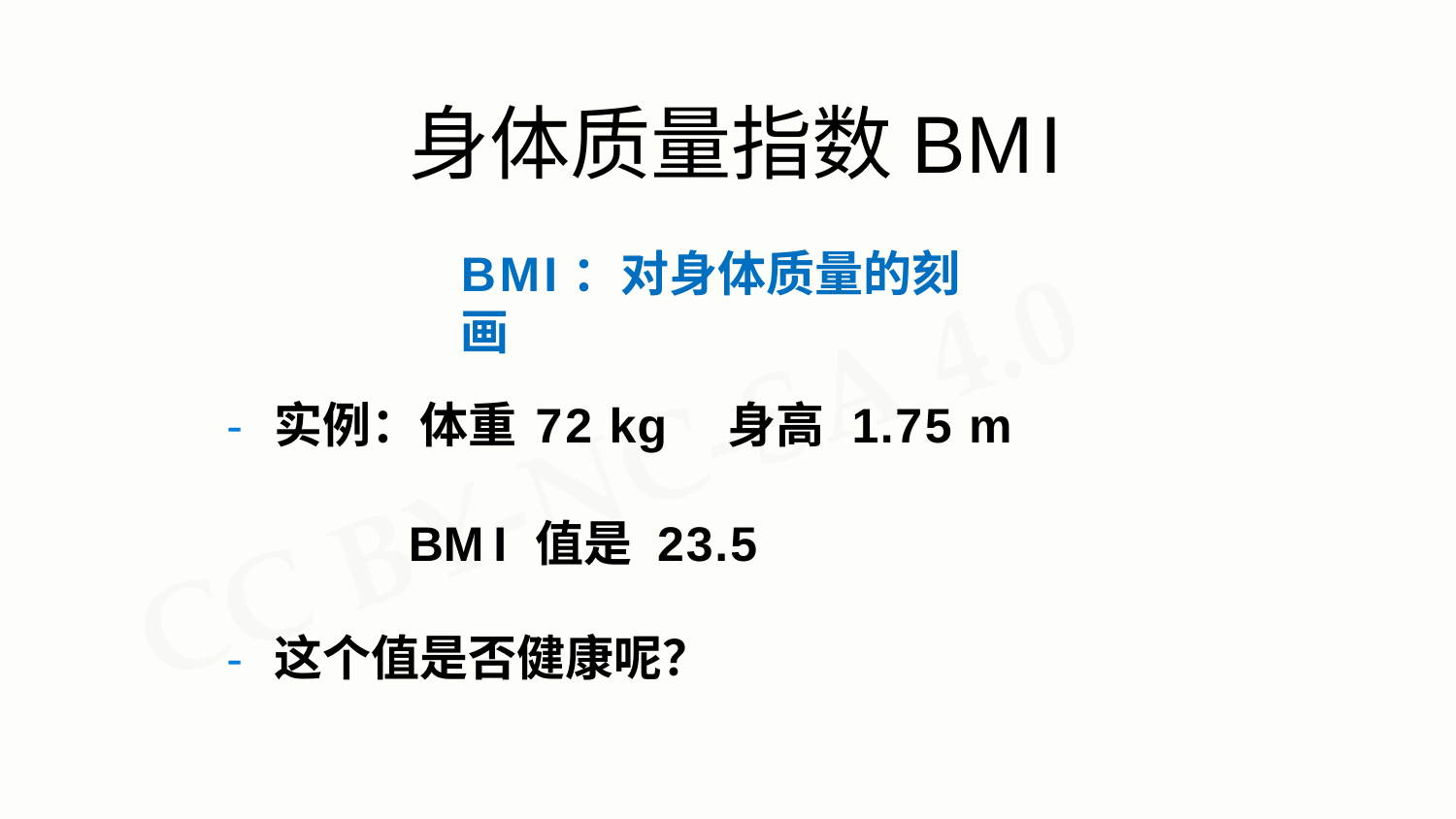

# 身体质量指数BMI
BMI：对身体质量的刻画

- 实例：体重	72 kg	身高

BMI 值是 23.5
1.75 m

- 这个值是否健康呢？